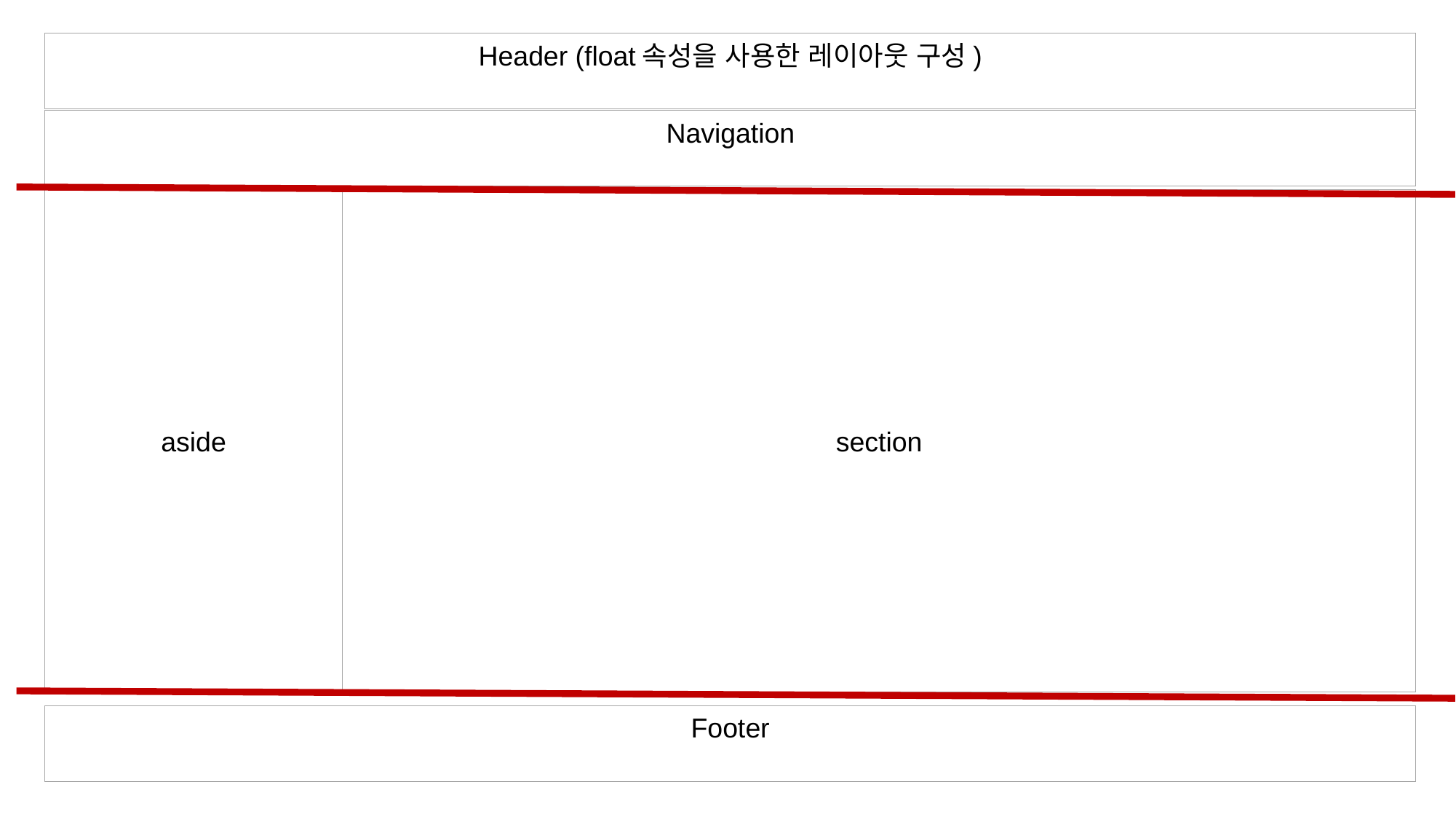

Header (float속성을 사용한 레이아웃 구성)

Navigation

aside

section

Footer